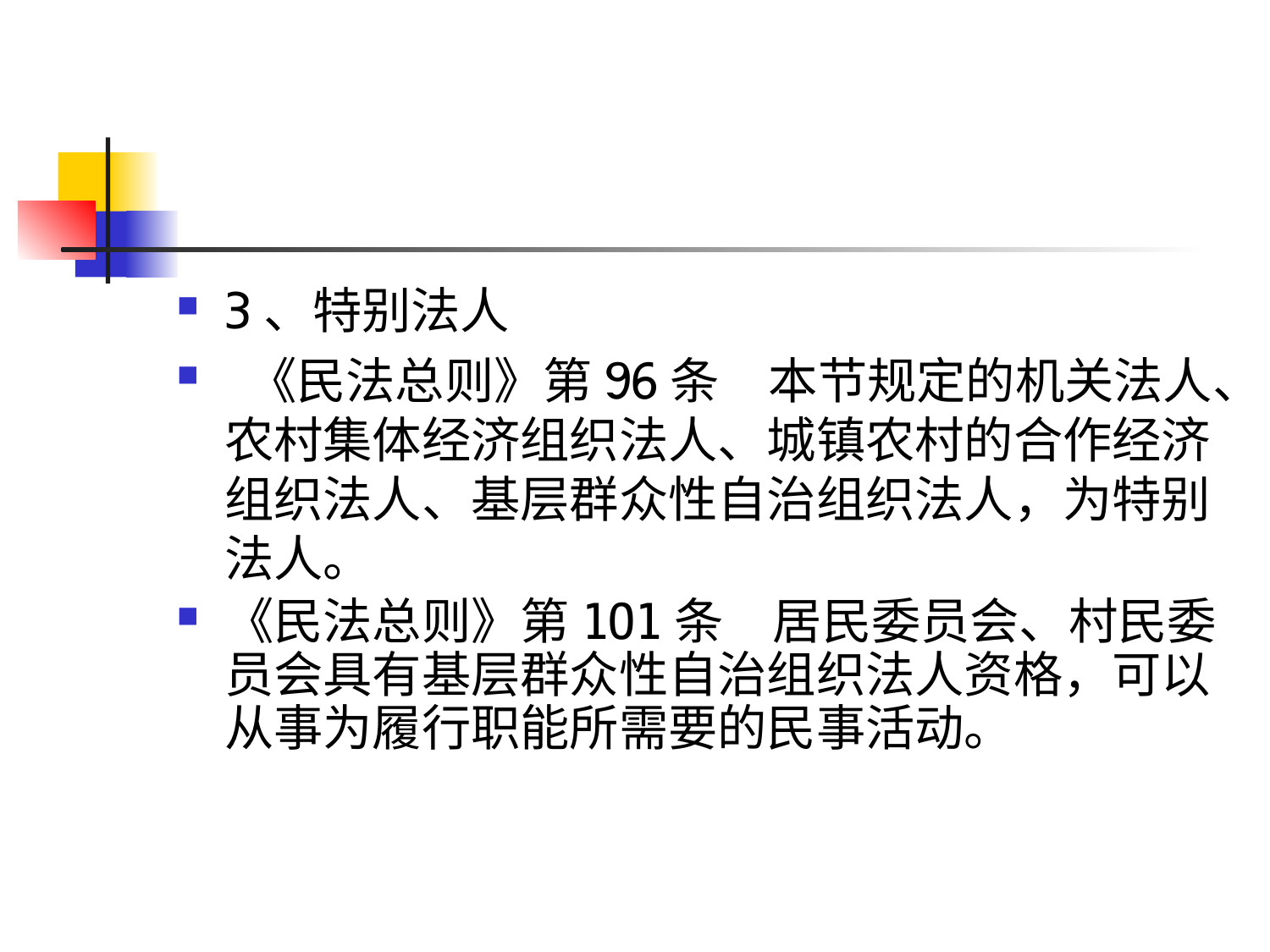

#
3、特别法人
 《民法总则》第96条　本节规定的机关法人、农村集体经济组织法人、城镇农村的合作经济组织法人、基层群众性自治组织法人，为特别法人。
《民法总则》第101条　居民委员会、村民委员会具有基层群众性自治组织法人资格，可以从事为履行职能所需要的民事活动。